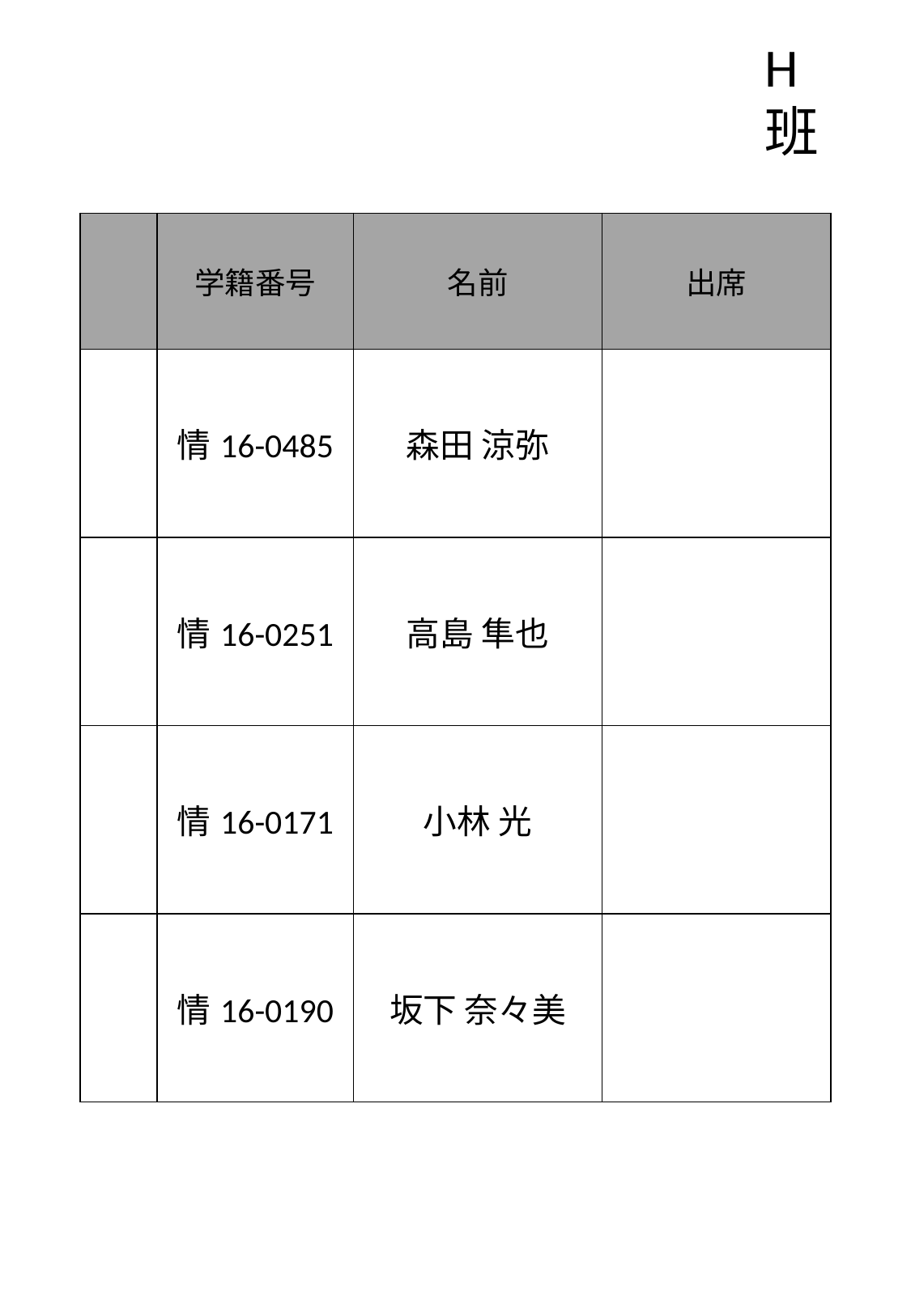

H班
|  | 学籍番号 | 名前 | 出席 |
| --- | --- | --- | --- |
|  | 情16-0485 | 森田 涼弥 |  |
|  | 情16-0251 | 高島 隼也 |  |
|  | 情16-0171 | 小林 光 |  |
|  | 情16-0190 | 坂下 奈々美 |  |